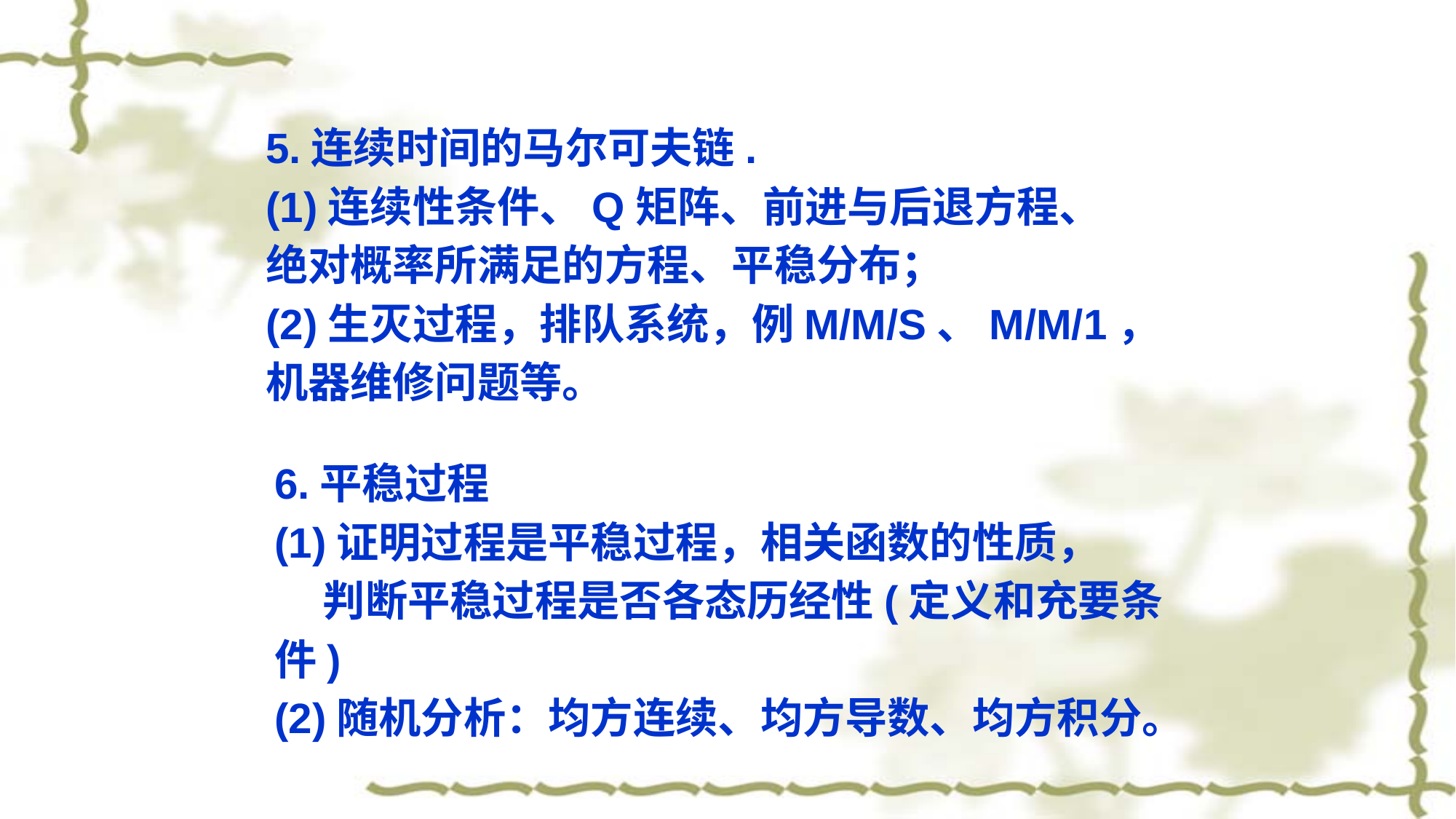

5.连续时间的马尔可夫链.
(1)连续性条件、Q矩阵、前进与后退方程、
绝对概率所满足的方程、平稳分布；
(2)生灭过程，排队系统，例M/M/S、M/M/1，机器维修问题等。
6.平稳过程
(1)证明过程是平稳过程，相关函数的性质，
    判断平稳过程是否各态历经性(定义和充要条件)
(2)随机分析：均方连续、均方导数、均方积分。